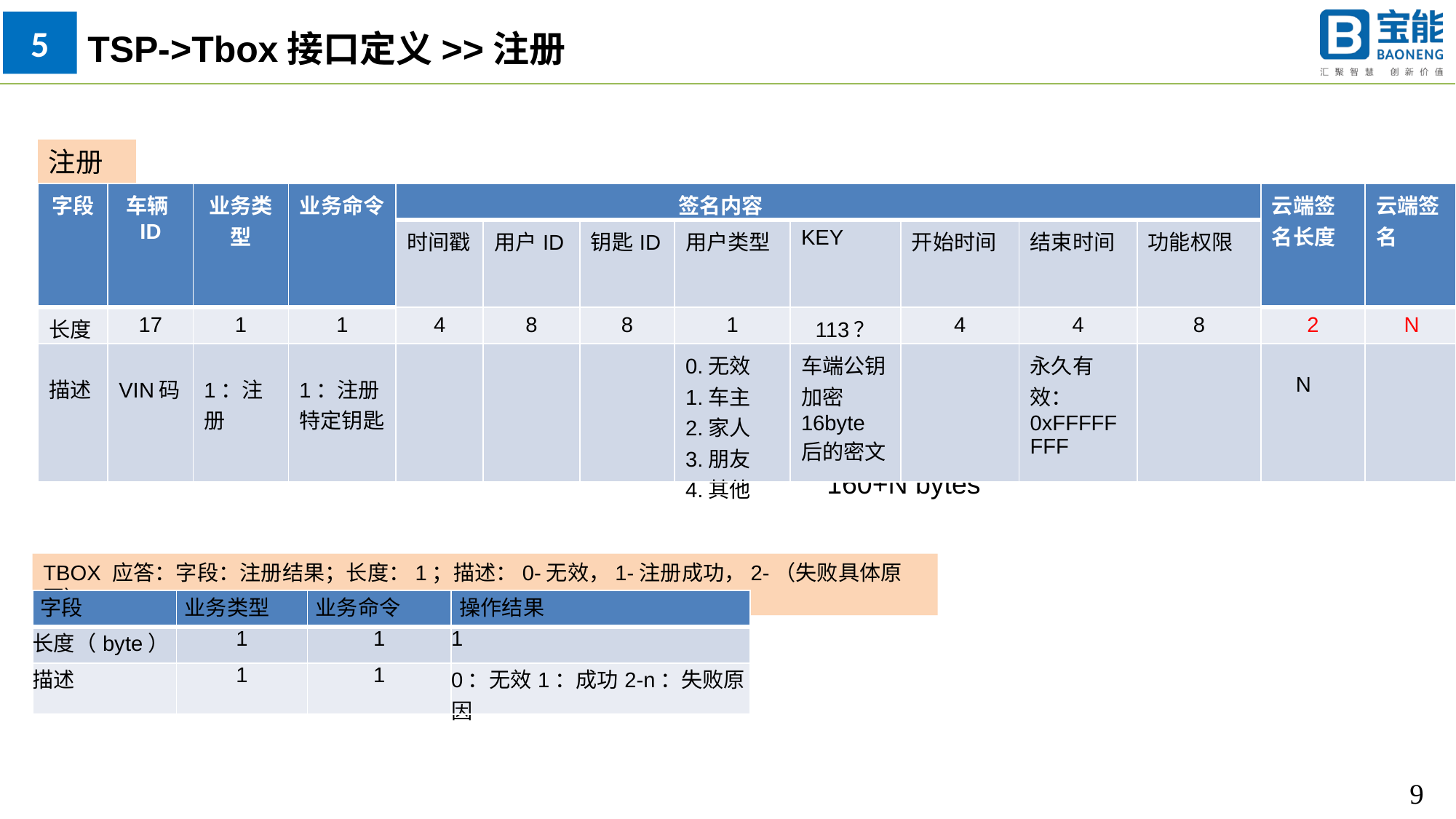

5
TSP->Tbox接口定义>>注册

注册
| 字段 | 车辆ID | 业务类型 | 业务命令 | 签名内容 |  |  |  |  |  |  |  | 云端签名长度 | 云端签名 |
| --- | --- | --- | --- | --- | --- | --- | --- | --- | --- | --- | --- | --- | --- |
|  |  |  |  | 时间戳 | 用户ID | 钥匙ID | 用户类型 | KEY | 开始时间 | 结束时间 | 功能权限 |  |  |
| 长度 | 17 | 1 | 1 | 4 | 8 | 8 | 1 | 113？ | 4 | 4 | 8 | 2 | N |
| 描述 | VIN码 | 1：注册 | 1：注册特定钥匙 |  |  |  | 0.无效 1.车主 2.家人 3.朋友 4.其他 | 车端公钥加密16byte后的密文 |  | 永久有效：0xFFFFFFFF |  | N |  |
160+N bytes
TBOX 应答：字段：注册结果；长度：1；描述：0-无效，1-注册成功，2-（失败具体原因）
| 字段 | 业务类型 | 业务命令 | 操作结果 |
| --- | --- | --- | --- |
| 长度（byte） | 1 | 1 | 1 |
| 描述 | 1 | 1 | 0：无效1：成功2-n：失败原因 |